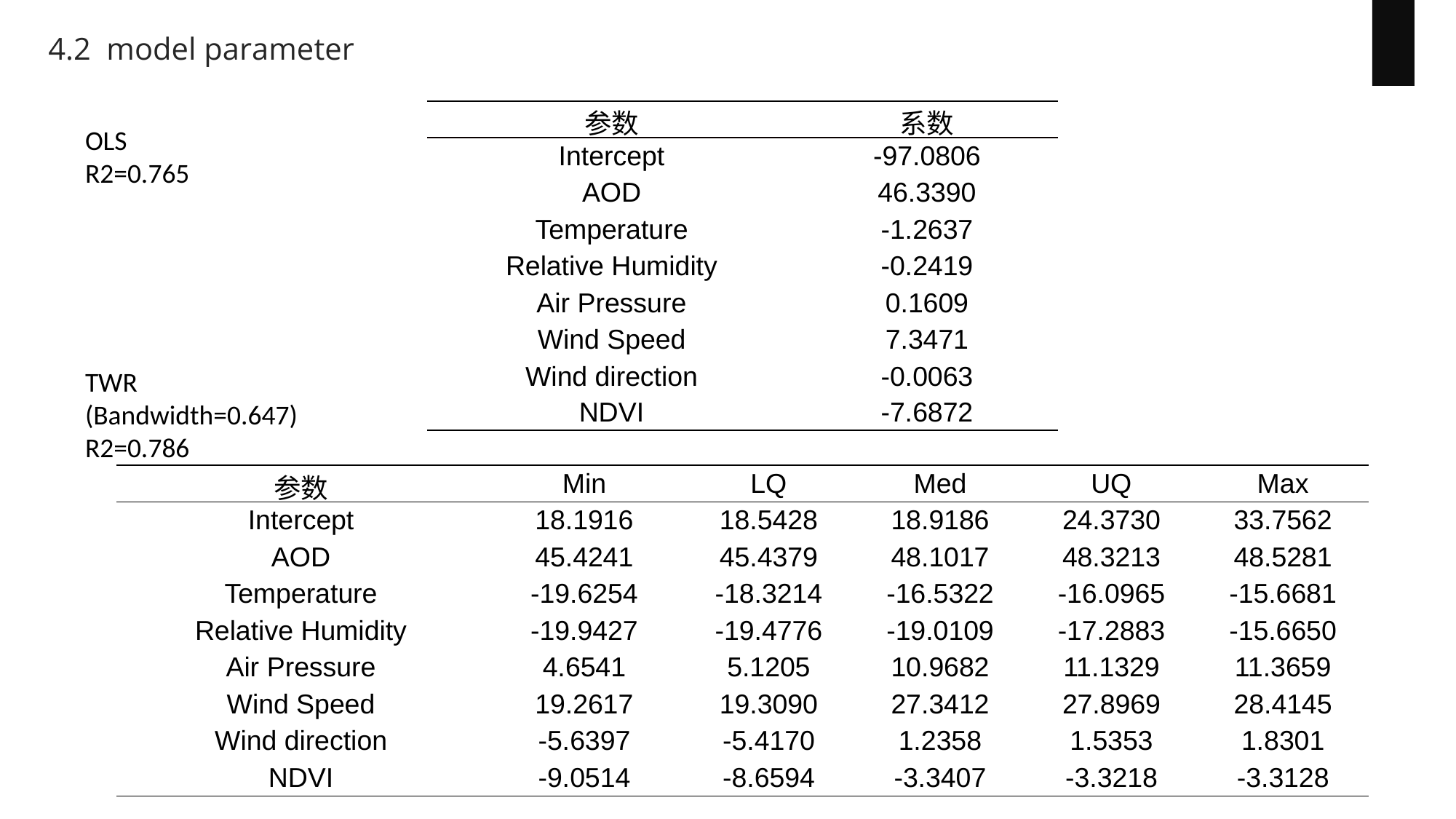

4.2  model parameter
26
| 参数 | 系数 |
| --- | --- |
| Intercept | -97.0806 |
| AOD | 46.3390 |
| Temperature | -1.2637 |
| Relative Humidity | -0.2419 |
| Air Pressure | 0.1609 |
| Wind Speed | 7.3471 |
| Wind direction | -0.0063 |
| NDVI | -7.6872 |
OLS
R2=0.765
TWR
(Bandwidth=0.647)
R2=0.786
| 参数 | Min | LQ | Med | UQ | Max |
| --- | --- | --- | --- | --- | --- |
| Intercept | 18.1916 | 18.5428 | 18.9186 | 24.3730 | 33.7562 |
| AOD | 45.4241 | 45.4379 | 48.1017 | 48.3213 | 48.5281 |
| Temperature | -19.6254 | -18.3214 | -16.5322 | -16.0965 | -15.6681 |
| Relative Humidity | -19.9427 | -19.4776 | -19.0109 | -17.2883 | -15.6650 |
| Air Pressure | 4.6541 | 5.1205 | 10.9682 | 11.1329 | 11.3659 |
| Wind Speed | 19.2617 | 19.3090 | 27.3412 | 27.8969 | 28.4145 |
| Wind direction | -5.6397 | -5.4170 | 1.2358 | 1.5353 | 1.8301 |
| NDVI | -9.0514 | -8.6594 | -3.3407 | -3.3218 | -3.3128 |